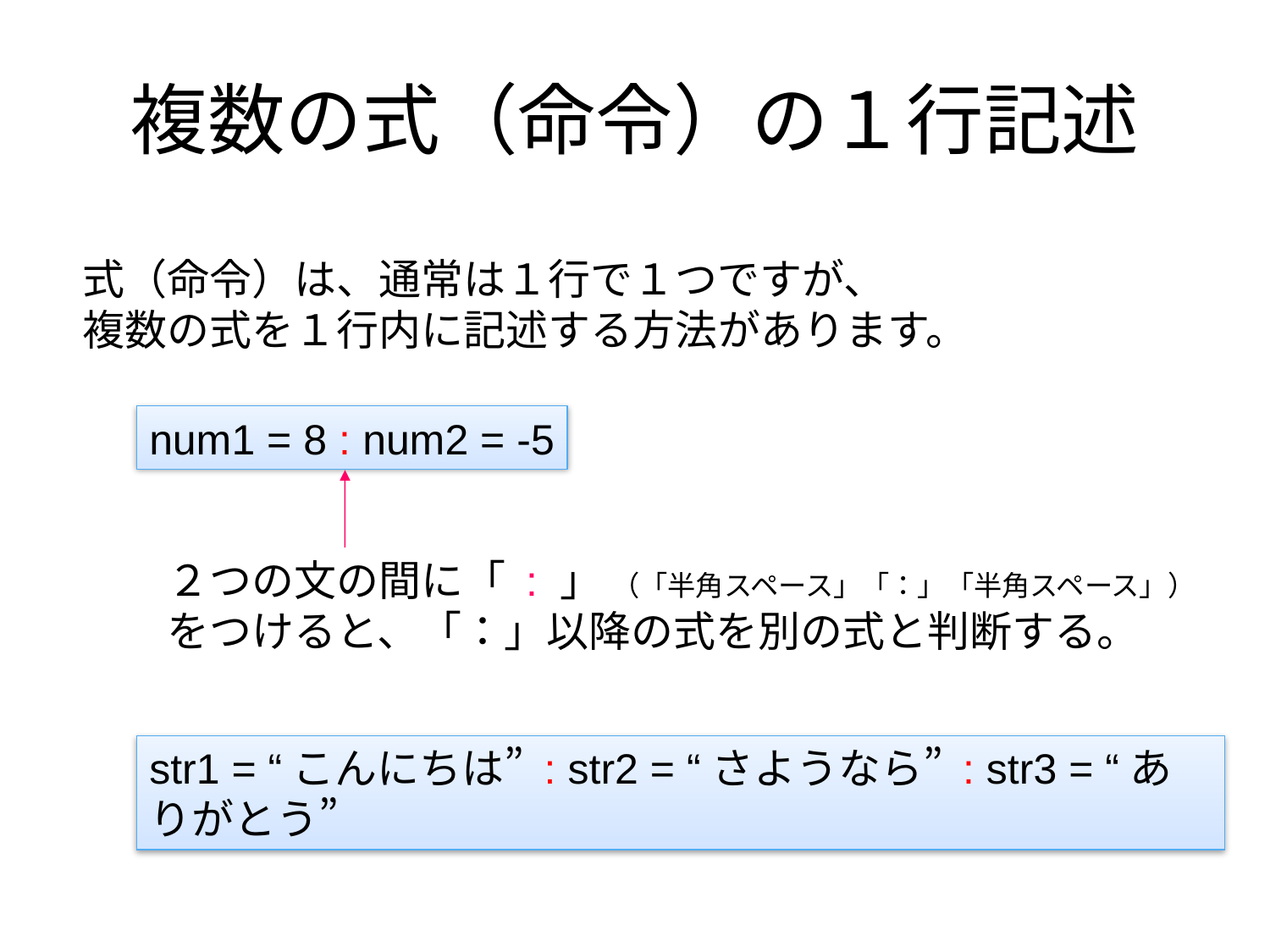

# 複数の式（命令）の１行記述
式（命令）は、通常は１行で１つですが、
複数の式を１行内に記述する方法があります。
num1 = 8 : num2 = -5

２つの文の間に「 : 」 （「半角スペース」「：」「半角スペース」）をつけると、「：」以降の式を別の式と判断する。
str1 = “こんにちは” : str2 = “さようなら” : str3 = “ありがとう”